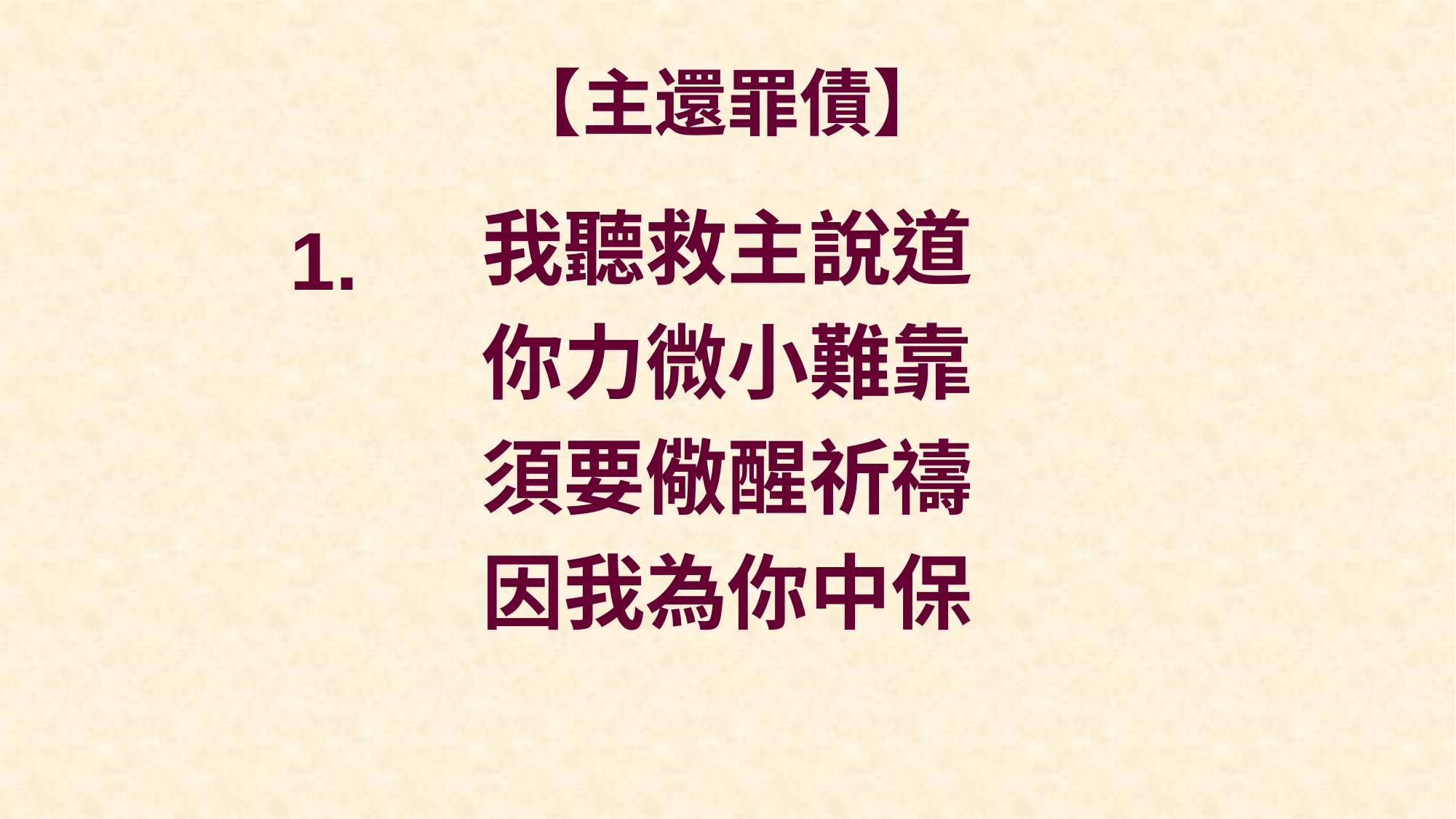

# 【主還罪債】
我聽救主說道
你力微小難靠
須要儆醒祈禱
因我為你中保
1.